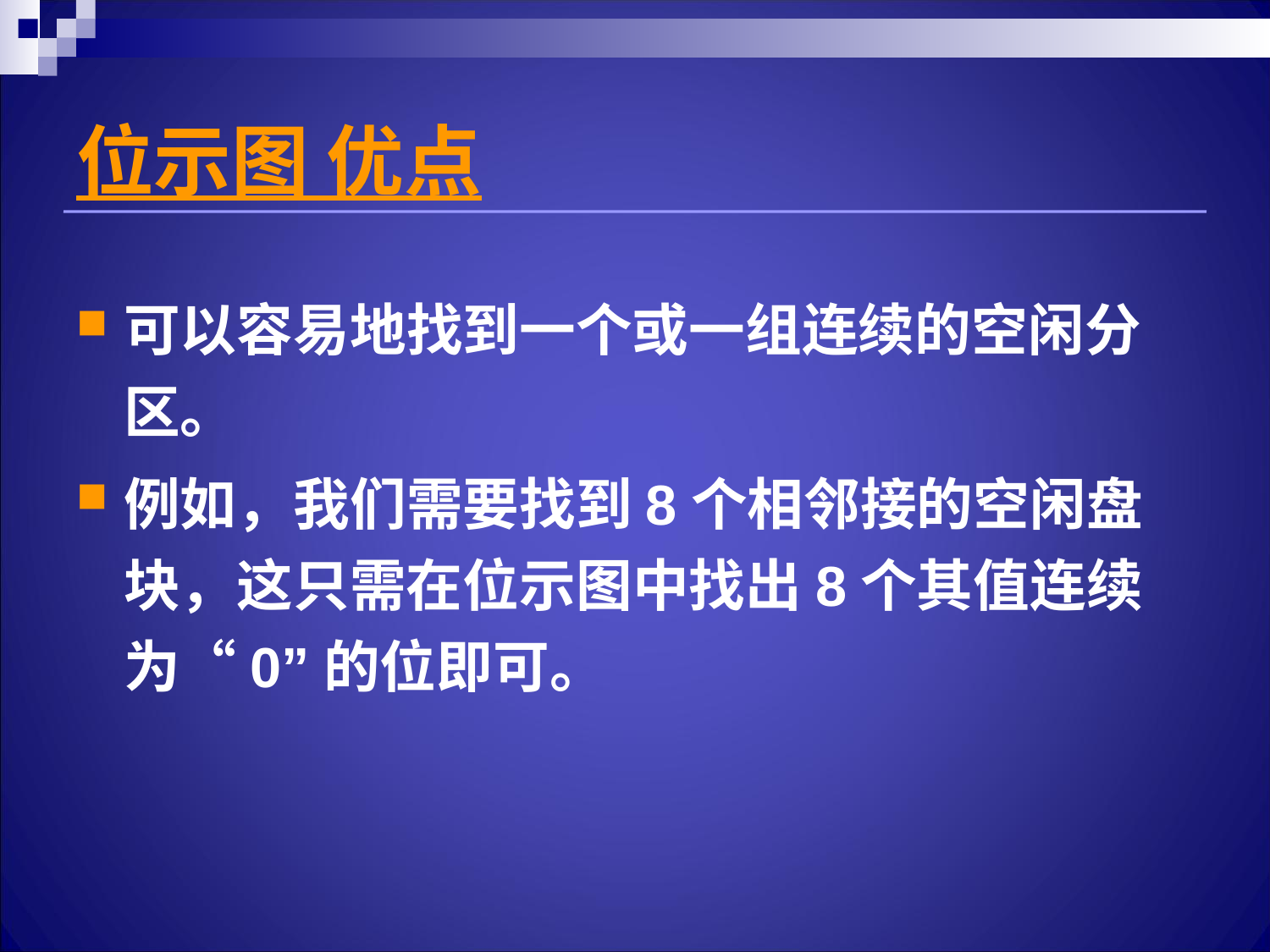

位示图 优点
可以容易地找到一个或一组连续的空闲分区。
例如，我们需要找到8个相邻接的空闲盘块，这只需在位示图中找出8个其值连续为“0”的位即可。